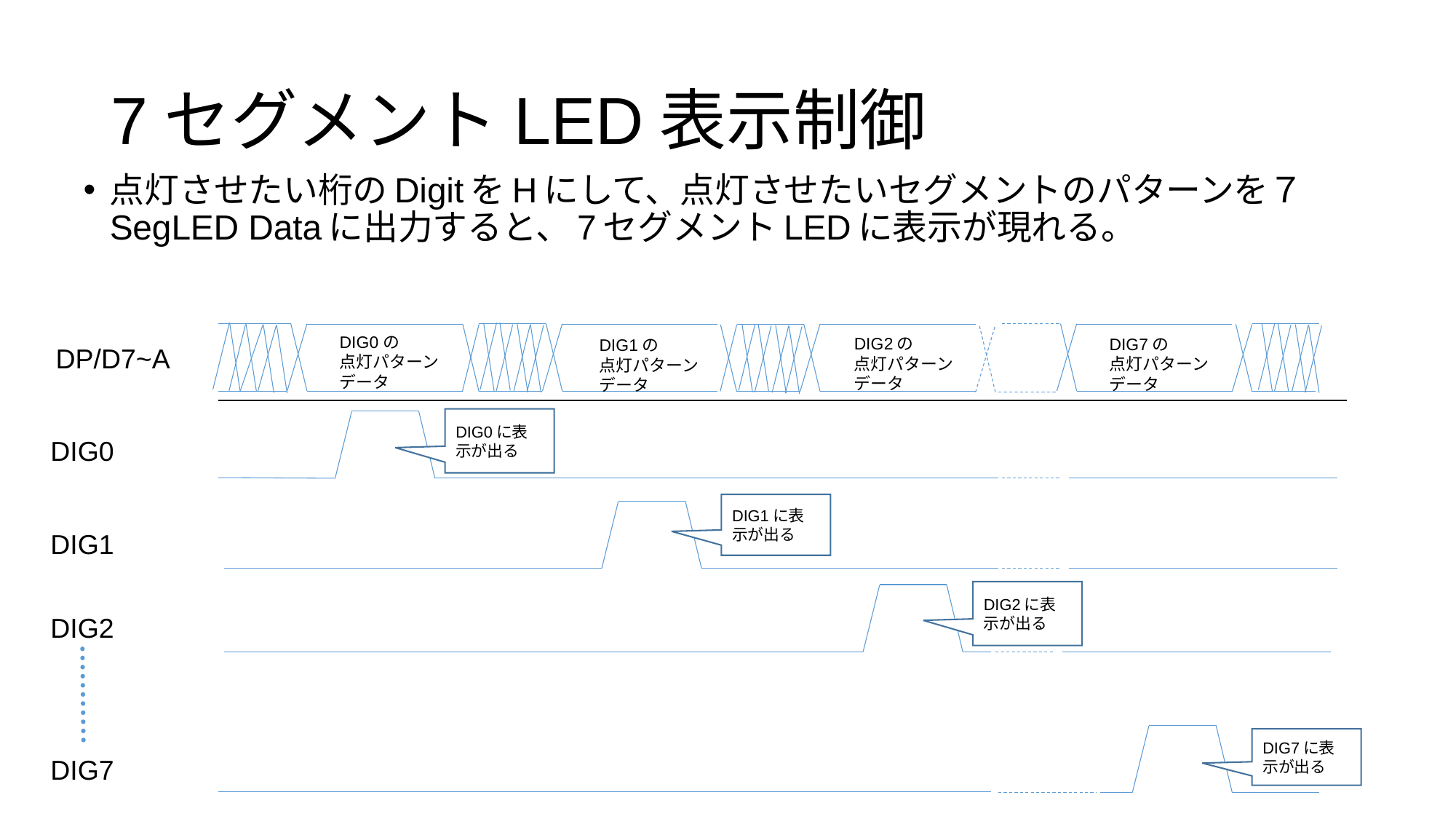

# 7セグメントLED表示制御
点灯させたい桁のDigitをHにして、点灯させたいセグメントのパターンを７SegLED Dataに出力すると、7セグメントLEDに表示が現れる。
DIG0の
点灯パターン
データ
DIG2の
点灯パターン
データ
DIG7の
点灯パターン
データ
DIG1の
点灯パターン
データ
DP/D7~A
DIG0に表示が出る
DIG0
DIG1に表示が出る
DIG1
DIG2に表示が出る
DIG2
DIG7に表示が出る
DIG7